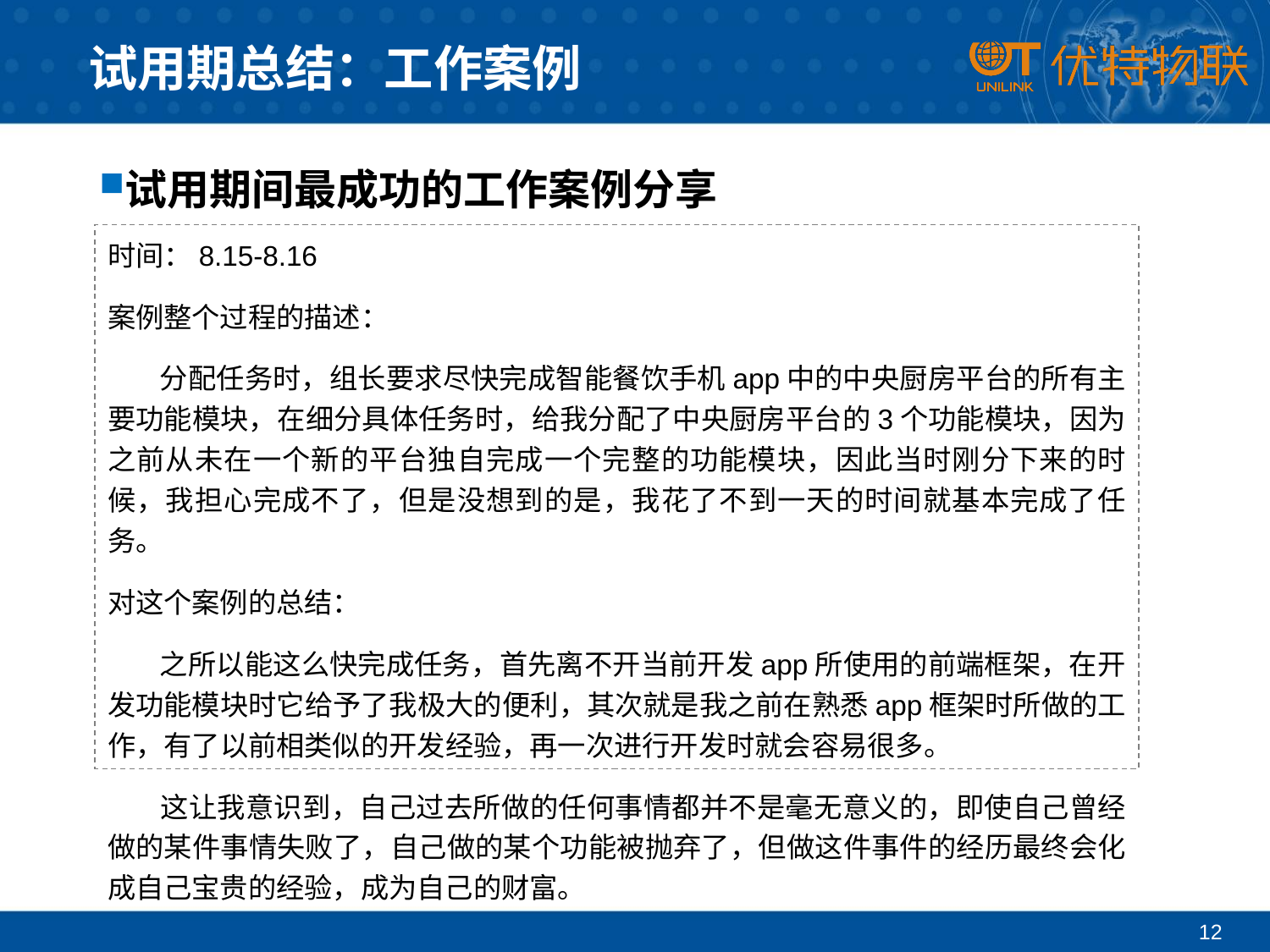

# 试用期总结：工作案例
试用期间最成功的工作案例分享

时间：8.15-8.16
案例整个过程的描述：
       分配任务时，组长要求尽快完成智能餐饮手机app中的中央厨房平台的所有主要功能模块，在细分具体任务时，给我分配了中央厨房平台的3个功能模块，因为之前从未在一个新的平台独自完成一个完整的功能模块，因此当时刚分下来的时候，我担心完成不了，但是没想到的是，我花了不到一天的时间就基本完成了任务。
对这个案例的总结：
       之所以能这么快完成任务，首先离不开当前开发app所使用的前端框架，在开发功能模块时它给予了我极大的便利，其次就是我之前在熟悉app框架时所做的工作，有了以前相类似的开发经验，再一次进行开发时就会容易很多。
       这让我意识到，自己过去所做的任何事情都并不是毫无意义的，即使自己曾经做的某件事情失败了，自己做的某个功能被抛弃了，但做这件事件的经历最终会化成自己宝贵的经验，成为自己的财富。
12